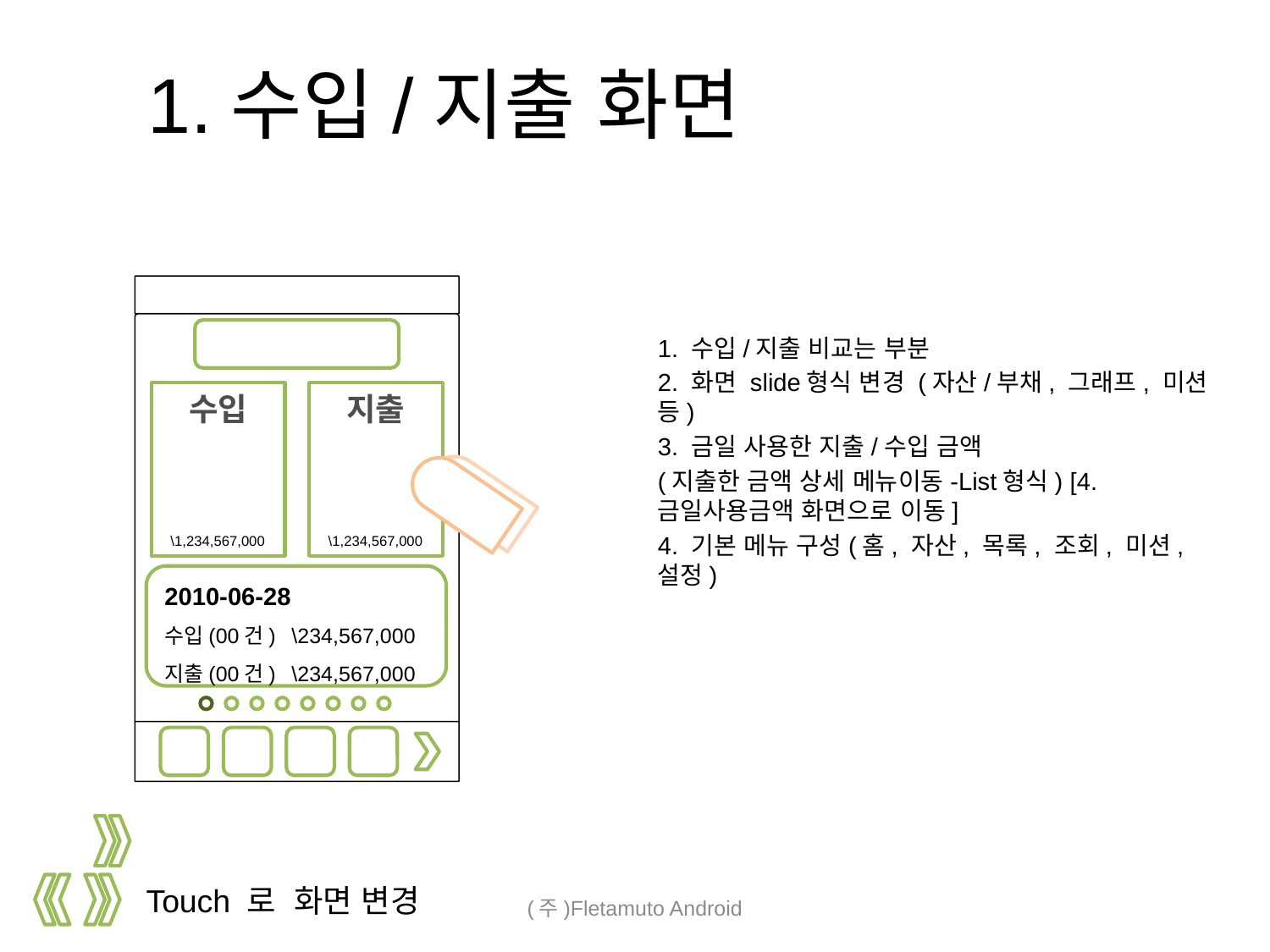

# 1.수입/지출 화면

1

1. 수입/지출 비교는 부분
2. 화면 slide형식 변경 (자산/부채, 그래프, 미션 등)
3. 금일 사용한 지출/수입 금액
(지출한 금액 상세 메뉴이동-List형식) [4.금일사용금액 화면으로 이동]
4. 기본 메뉴 구성(홈, 자산, 목록, 조회, 미션, 설정)
1
수입
지출
1

2
\1,234,567,000
\1,234,567,000
2010-06-28
수입(00건)	\234,567,000
지출(00건)	\234,567,000
3

4

Touch 로  화면 변경
(주)Fletamuto Android